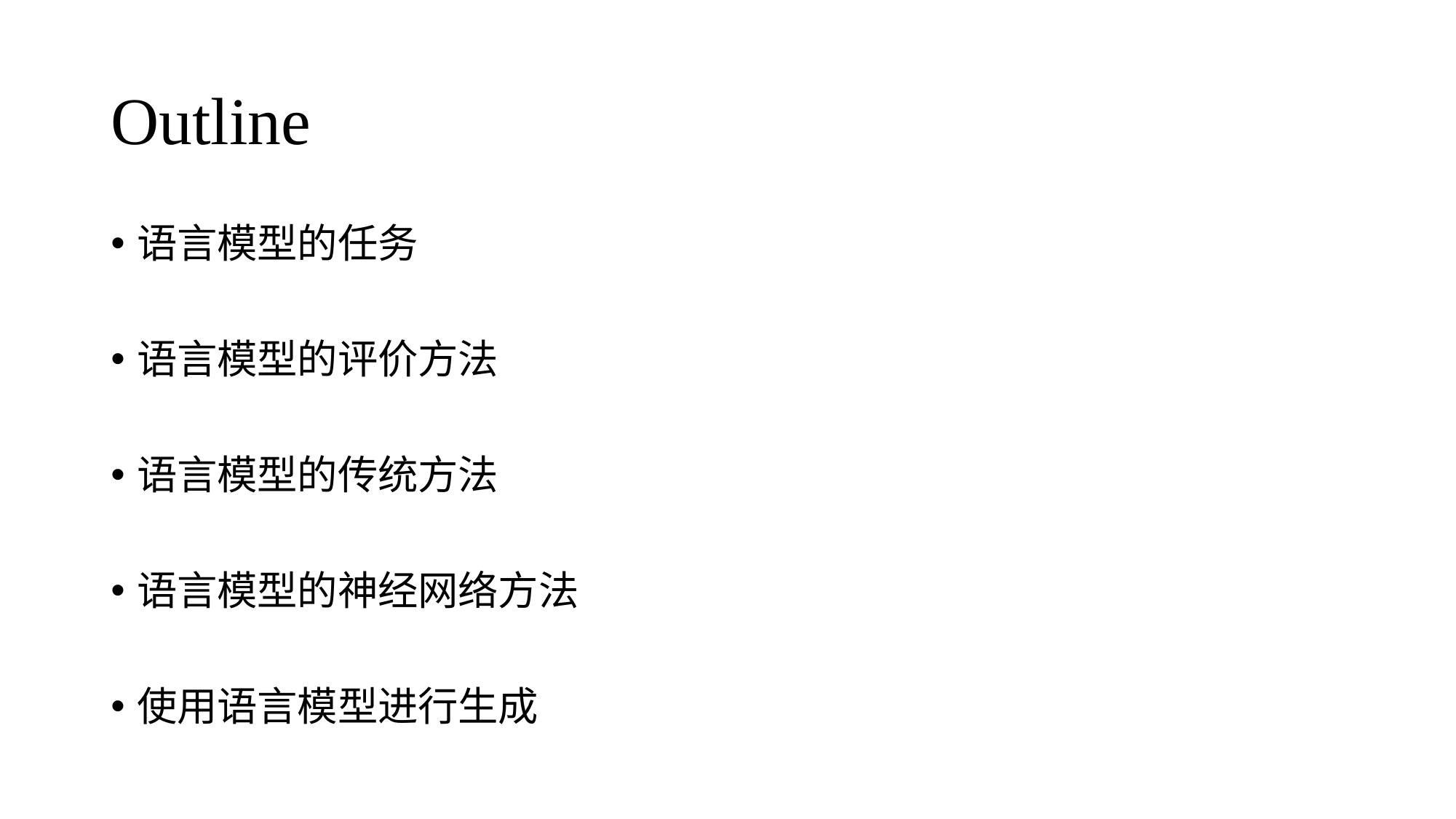

# Outline
语言模型的任务

语言模型的评价方法

语言模型的传统方法

语言模型的神经网络方法

使用语言模型进行生成